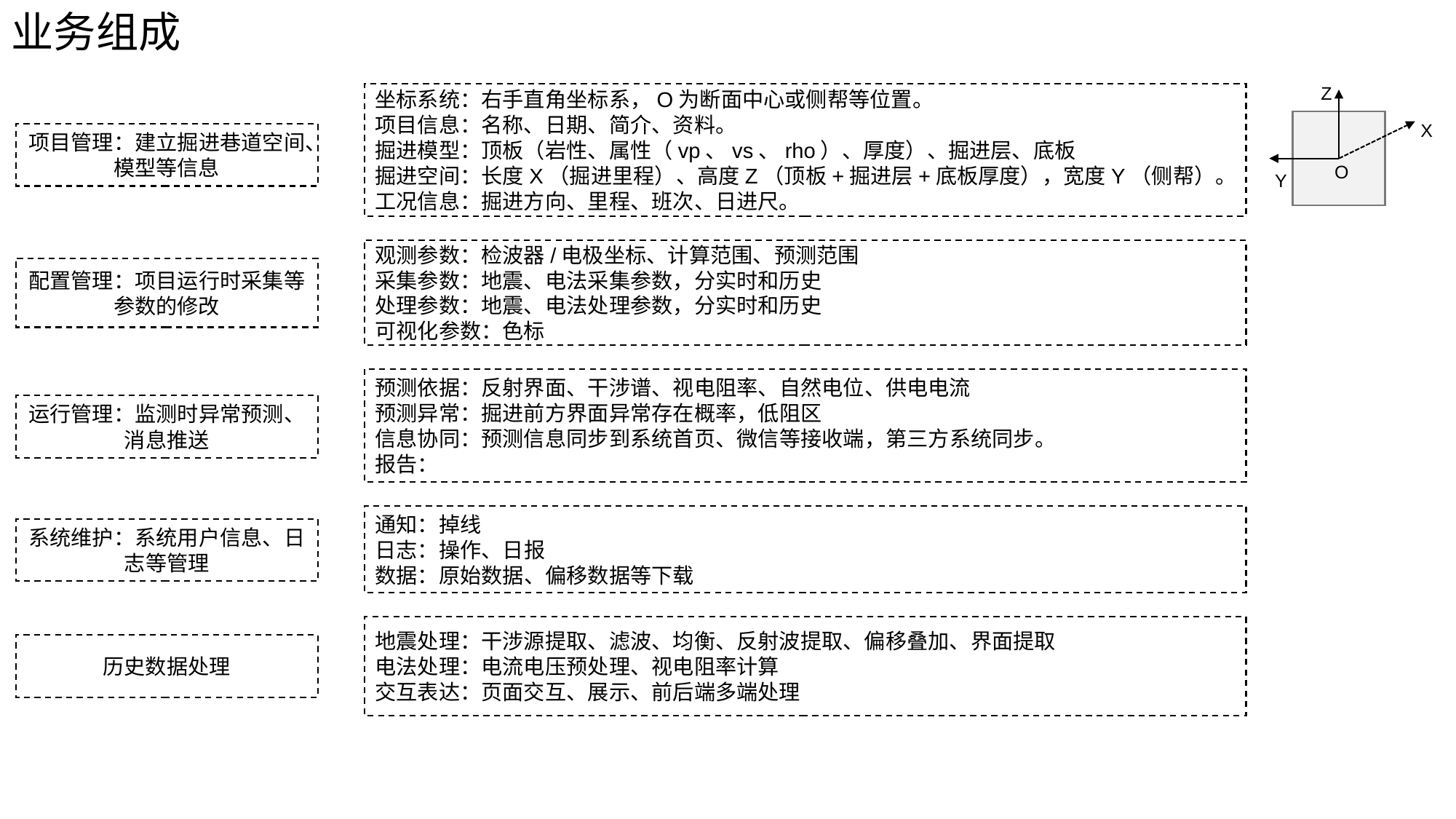

业务组成
Z

X
O
Y
坐标系统：右手直角坐标系，O为断面中心或侧帮等位置。
项目信息：名称、日期、简介、资料。
掘进模型：顶板（岩性、属性（vp、vs、rho）、厚度）、掘进层、底板
掘进空间：长度X（掘进里程）、高度Z（顶板+掘进层+底板厚度），宽度Y（侧帮）。
工况信息：掘进方向、里程、班次、日进尺。
项目管理：建立掘进巷道空间、模型等信息
观测参数：检波器/电极坐标、计算范围、预测范围
采集参数：地震、电法采集参数，分实时和历史
处理参数：地震、电法处理参数，分实时和历史
可视化参数：色标
配置管理：项目运行时采集等参数的修改
预测依据：反射界面、干涉谱、视电阻率、自然电位、供电电流
预测异常：掘进前方界面异常存在概率，低阻区
信息协同：预测信息同步到系统首页、微信等接收端，第三方系统同步。
报告：
运行管理：监测时异常预测、消息推送
通知：掉线
日志：操作、日报
数据：原始数据、偏移数据等下载
系统维护：系统用户信息、日志等管理
地震处理：干涉源提取、滤波、均衡、反射波提取、偏移叠加、界面提取
电法处理：电流电压预处理、视电阻率计算
交互表达：页面交互、展示、前后端多端处理
历史数据处理